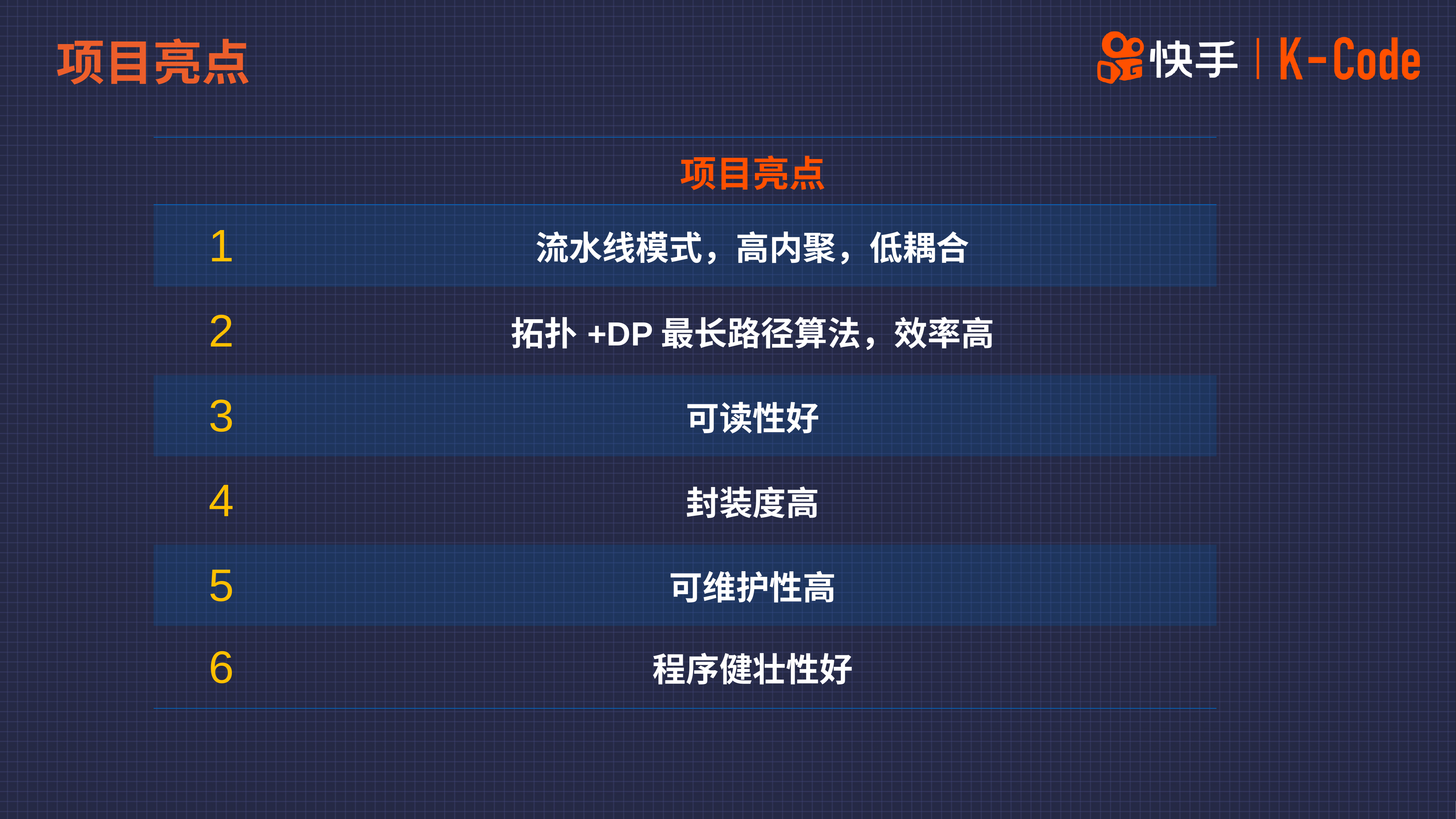

项目亮点
|  | 项目亮点 |
| --- | --- |
| 1 | 流水线模式，高内聚，低耦合 |
| 2 | 拓扑+DP最长路径算法，效率高 |
| 3 | 可读性好 |
| 4 | 封装度高 |
| 5 | 可维护性高 |
| 6 | 程序健壮性好 |